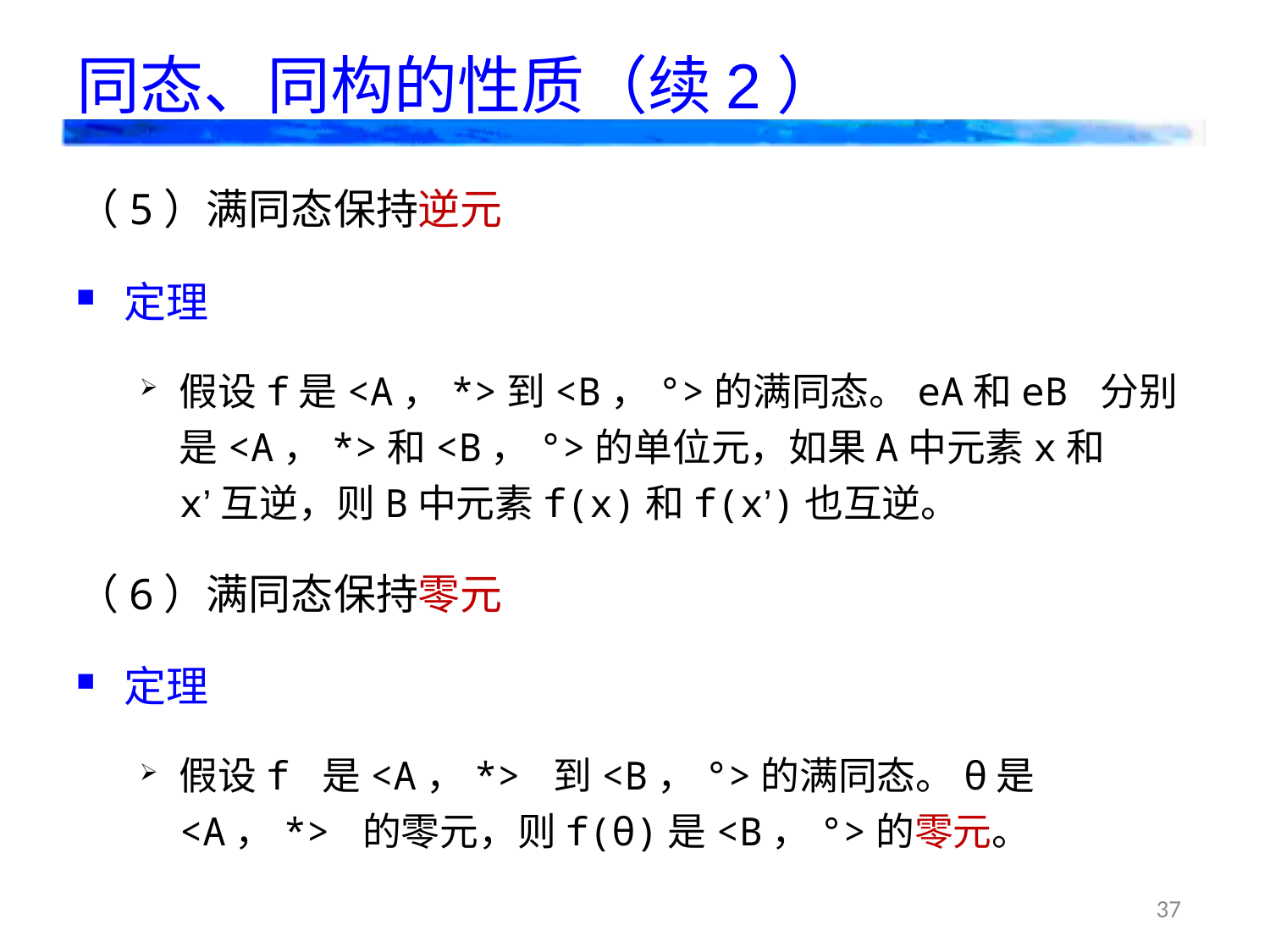

# 同态、同构的性质（续2）
（5）满同态保持逆元
定理
假设f是<A，*>到<B，°>的满同态。eA和eB 分别是<A，*>和<B，°>的单位元，如果A中元素x和x’互逆，则B中元素f(x)和f(x’)也互逆。
（6）满同态保持零元
定理
假设f 是<A，*> 到<B，°>的满同态。θ是<A，*> 的零元，则f(θ)是<B，°>的零元。
37